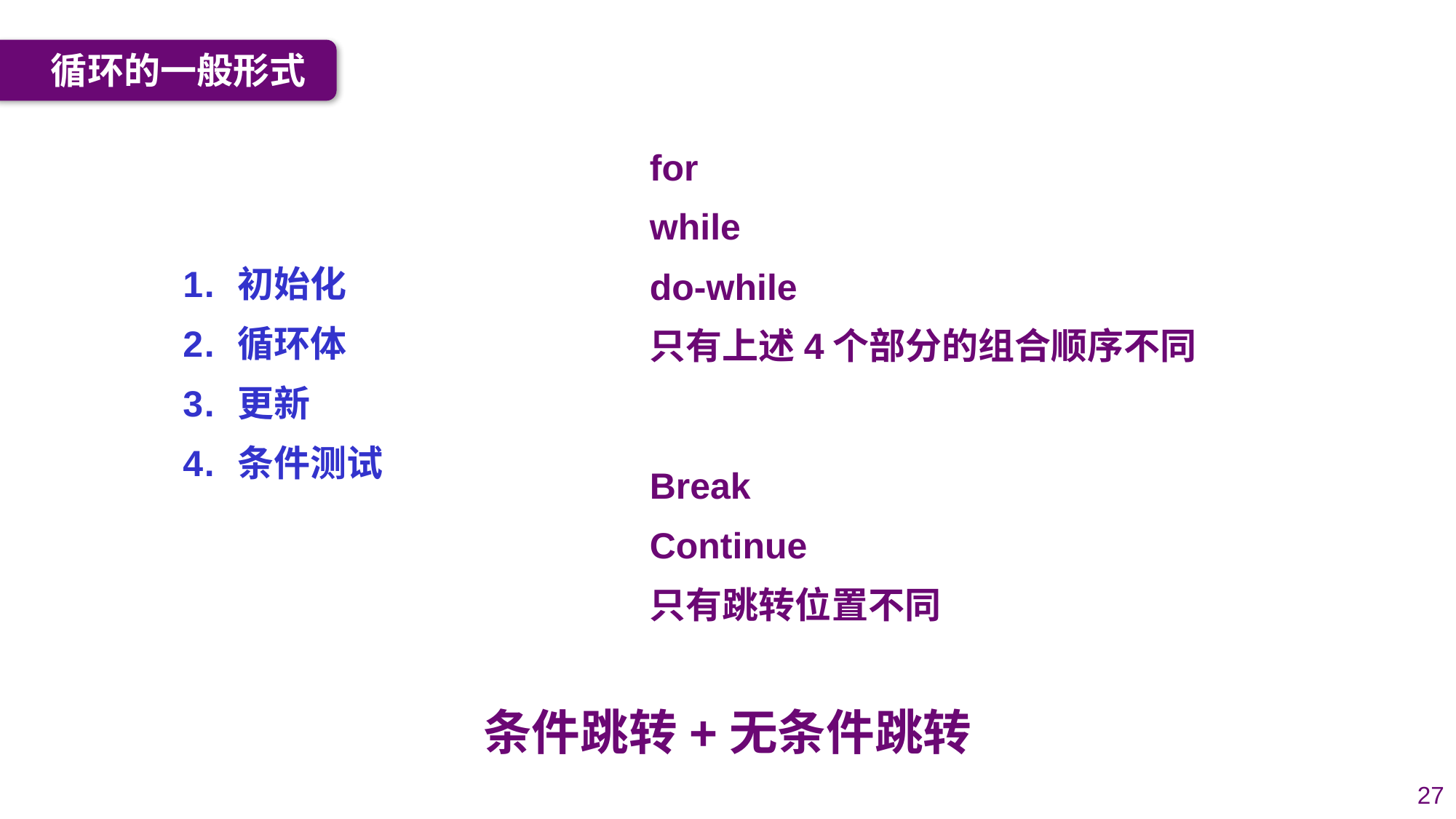

循环的一般形式
for
while
do-while
只有上述4个部分的组合顺序不同

初始化
循环体
更新
条件测试

Break
Continue
只有跳转位置不同
条件跳转+无条件跳转
27